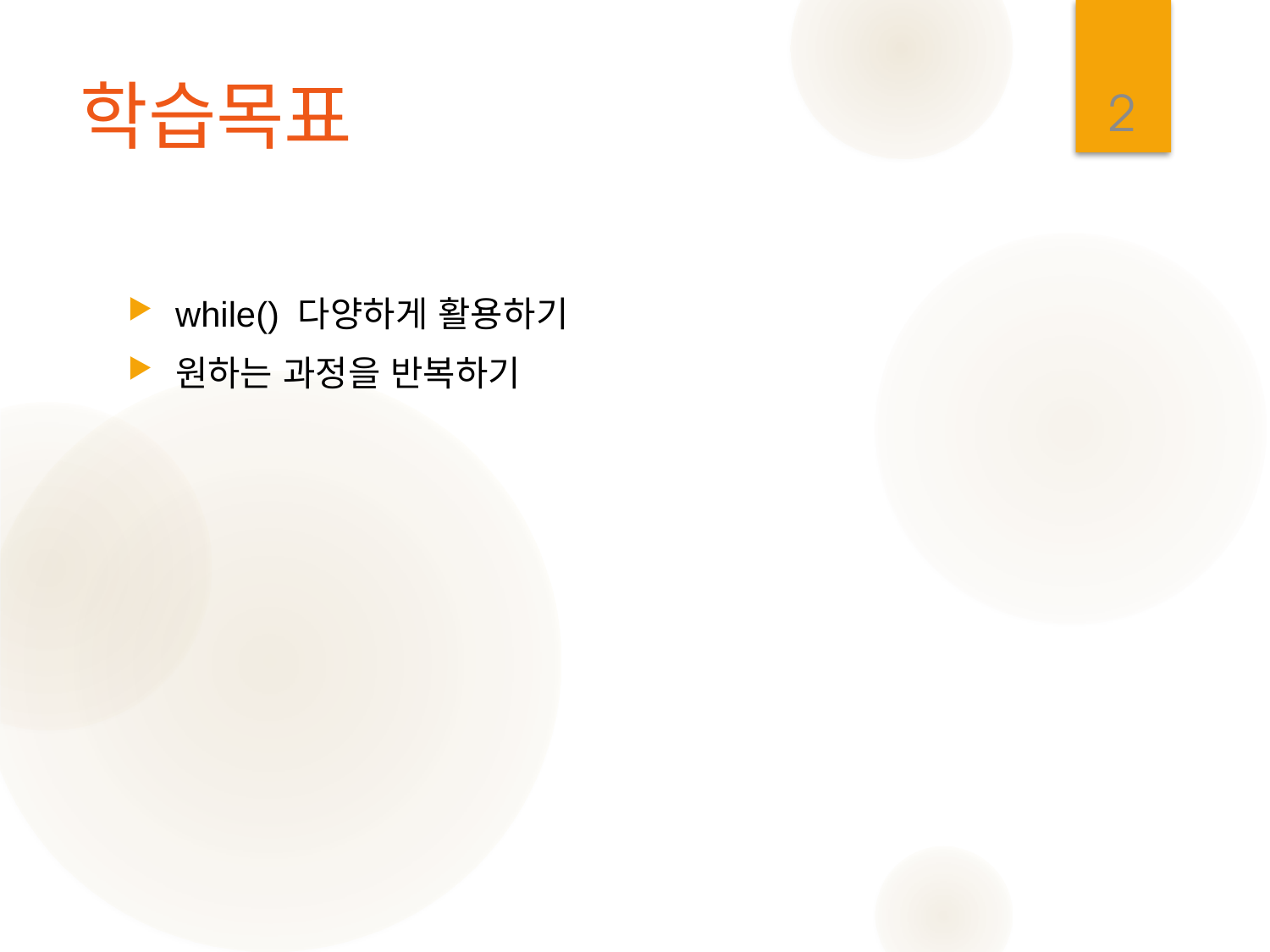

2
# 학습목표
while() 다양하게 활용하기
원하는 과정을 반복하기